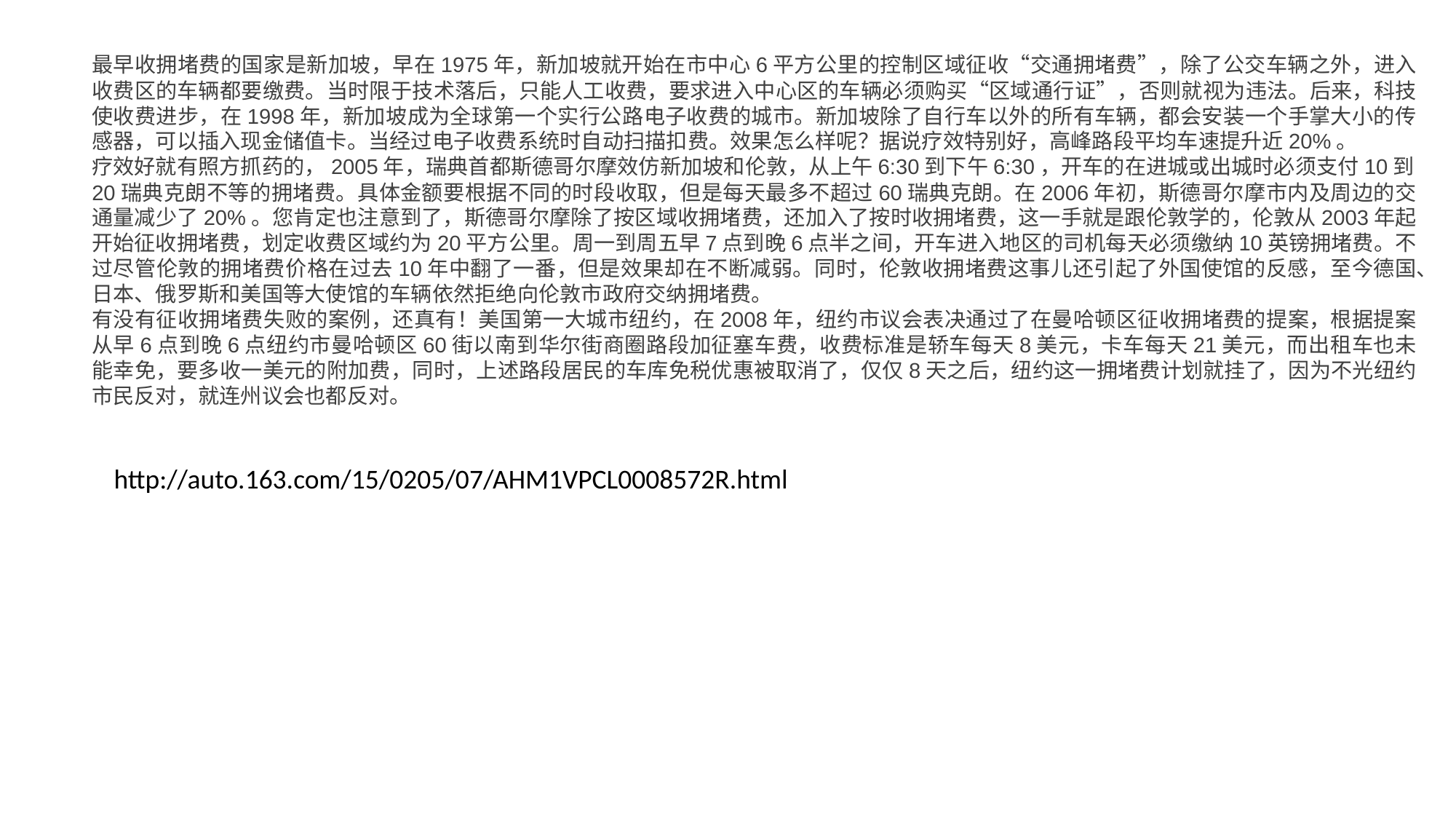

最早收拥堵费的国家是新加坡，早在1975年，新加坡就开始在市中心6平方公里的控制区域征收“交通拥堵费”，除了公交车辆之外，进入收费区的车辆都要缴费。当时限于技术落后，只能人工收费，要求进入中心区的车辆必须购买“区域通行证”，否则就视为违法。后来，科技使收费进步，在1998年，新加坡成为全球第一个实行公路电子收费的城市。新加坡除了自行车以外的所有车辆，都会安装一个手掌大小的传感器，可以插入现金储值卡。当经过电子收费系统时自动扫描扣费。效果怎么样呢？据说疗效特别好，高峰路段平均车速提升近20%。
疗效好就有照方抓药的，2005年，瑞典首都斯德哥尔摩效仿新加坡和伦敦，从上午6:30到下午6:30，开车的在进城或出城时必须支付10到20瑞典克朗不等的拥堵费。具体金额要根据不同的时段收取，但是每天最多不超过60瑞典克朗。在2006年初，斯德哥尔摩市内及周边的交通量减少了20%。您肯定也注意到了，斯德哥尔摩除了按区域收拥堵费，还加入了按时收拥堵费，这一手就是跟伦敦学的，伦敦从2003年起开始征收拥堵费，划定收费区域约为20平方公里。周一到周五早7点到晚6点半之间，开车进入地区的司机每天必须缴纳10英镑拥堵费。不过尽管伦敦的拥堵费价格在过去10年中翻了一番，但是效果却在不断减弱。同时，伦敦收拥堵费这事儿还引起了外国使馆的反感，至今德国、日本、俄罗斯和美国等大使馆的车辆依然拒绝向伦敦市政府交纳拥堵费。
有没有征收拥堵费失败的案例，还真有！美国第一大城市纽约，在2008年，纽约市议会表决通过了在曼哈顿区征收拥堵费的提案，根据提案从早6点到晚6点纽约市曼哈顿区60街以南到华尔街商圈路段加征塞车费，收费标准是轿车每天8美元，卡车每天21美元，而出租车也未能幸免，要多收一美元的附加费，同时，上述路段居民的车库免税优惠被取消了，仅仅8天之后，纽约这一拥堵费计划就挂了，因为不光纽约市民反对，就连州议会也都反对。
http://auto.163.com/15/0205/07/AHM1VPCL0008572R.html